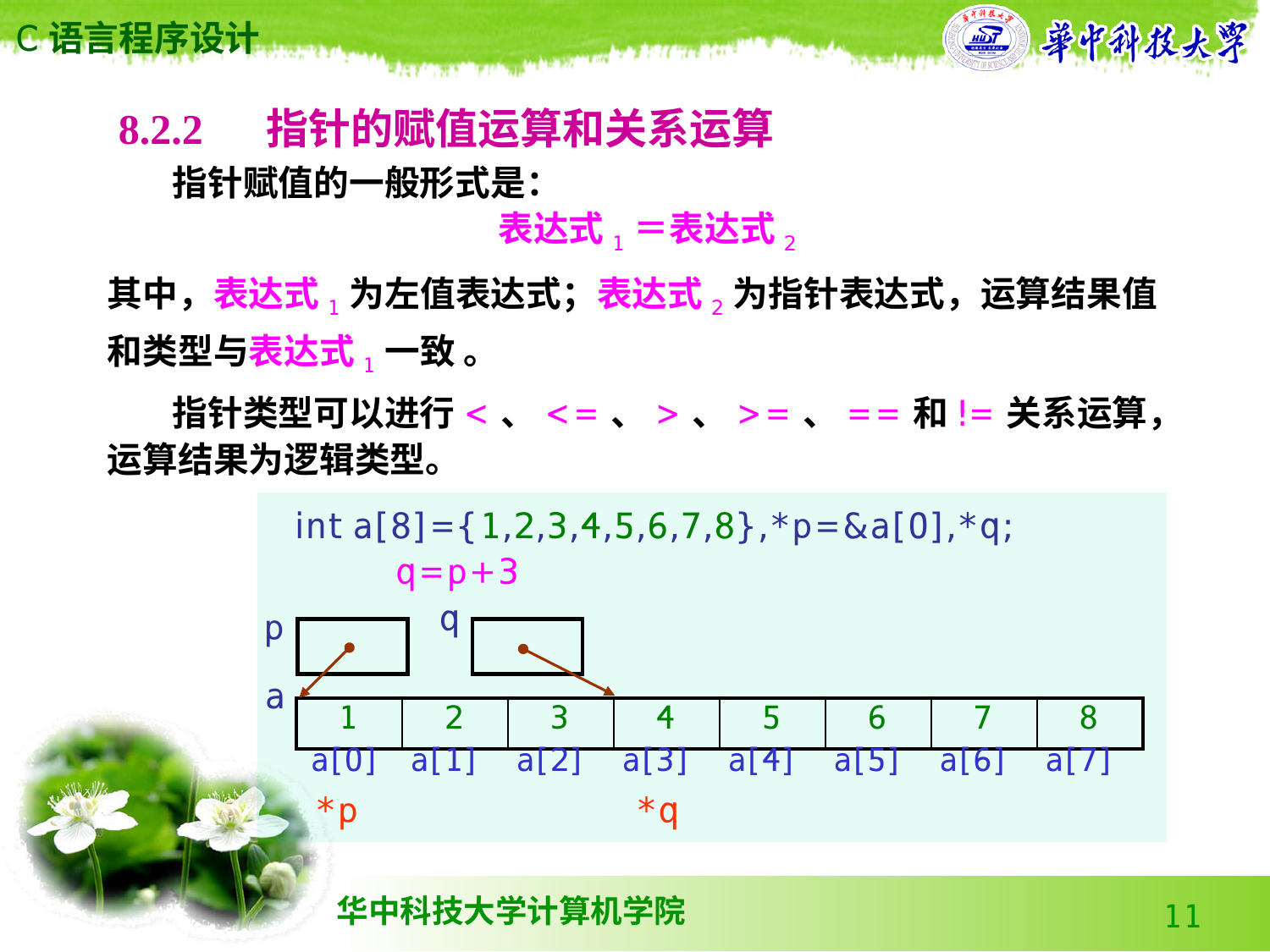

8.2.2 　指针的赋值运算和关系运算
       指针赋值的一般形式是：
表达式1＝表达式2
其中，表达式1为左值表达式；表达式2为指针表达式，运算结果值和类型与表达式1一致 。
       指针类型可以进行<、<=、>、>=、==和!=关系运算，运算结果为逻辑类型。

int a[8]={1,2,3,4,5,6,7,8},*p=&a[0],*q;
q=p+3
q
p

a
| 1 | 2 | 3 | 4 | 5 | 6 | 7 | 8 |
| --- | --- | --- | --- | --- | --- | --- | --- |
| a[0] | a[1] | a[2] | a[3] | a[4] | a[5] | a[6] | a[7] |
| --- | --- | --- | --- | --- | --- | --- | --- |
*p
*q
11